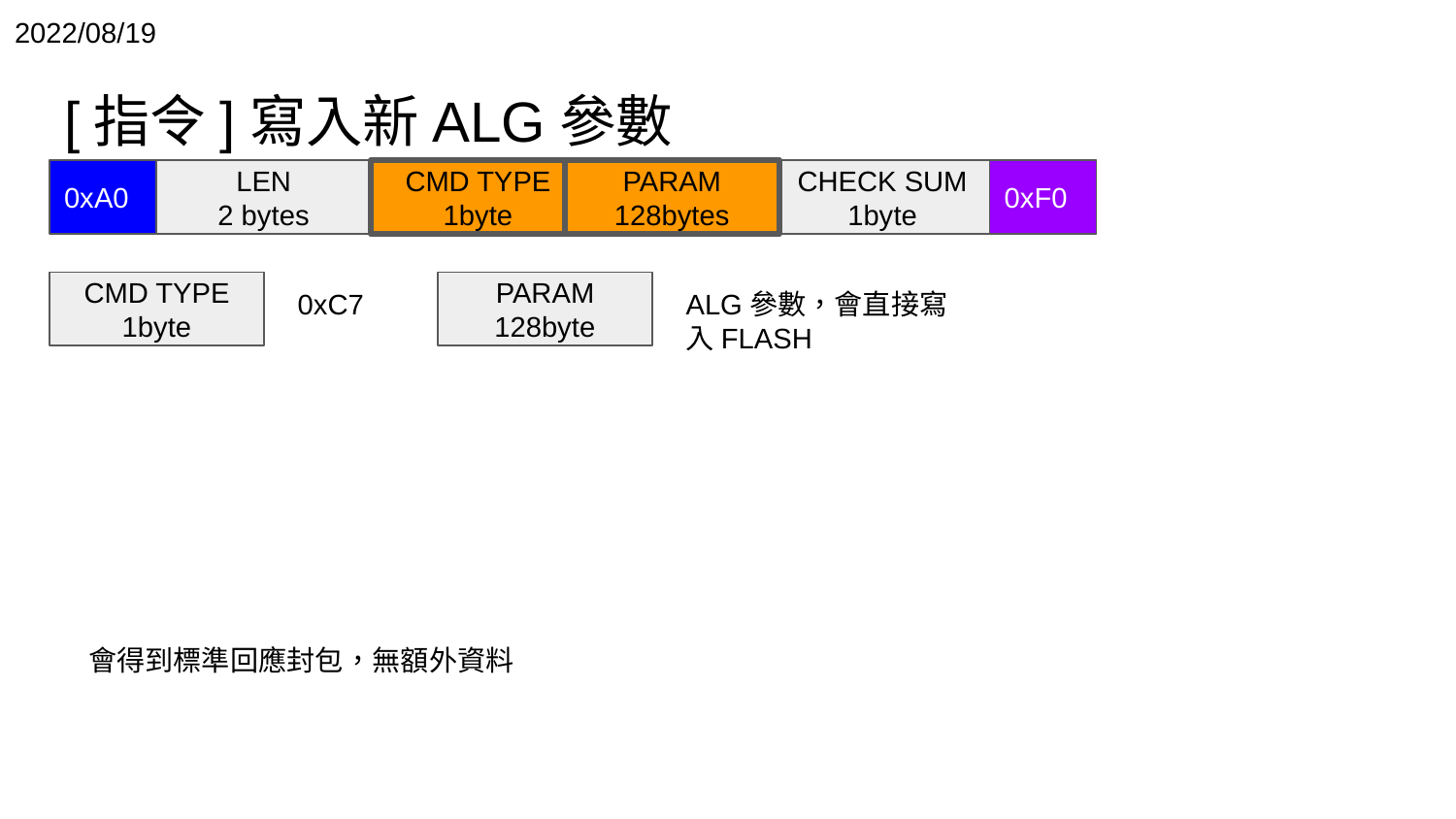

2022/08/19
# [指令]寫入新ALG參數
0xA0
LEN
2 bytes
CMD TYPE
1byte
PARAM
128bytes
CHECK SUM
1byte
0xF0
CMD TYPE
1byte
PARAM
128byte
0xC7
ALG參數，會直接寫入FLASH
會得到標準回應封包，無額外資料